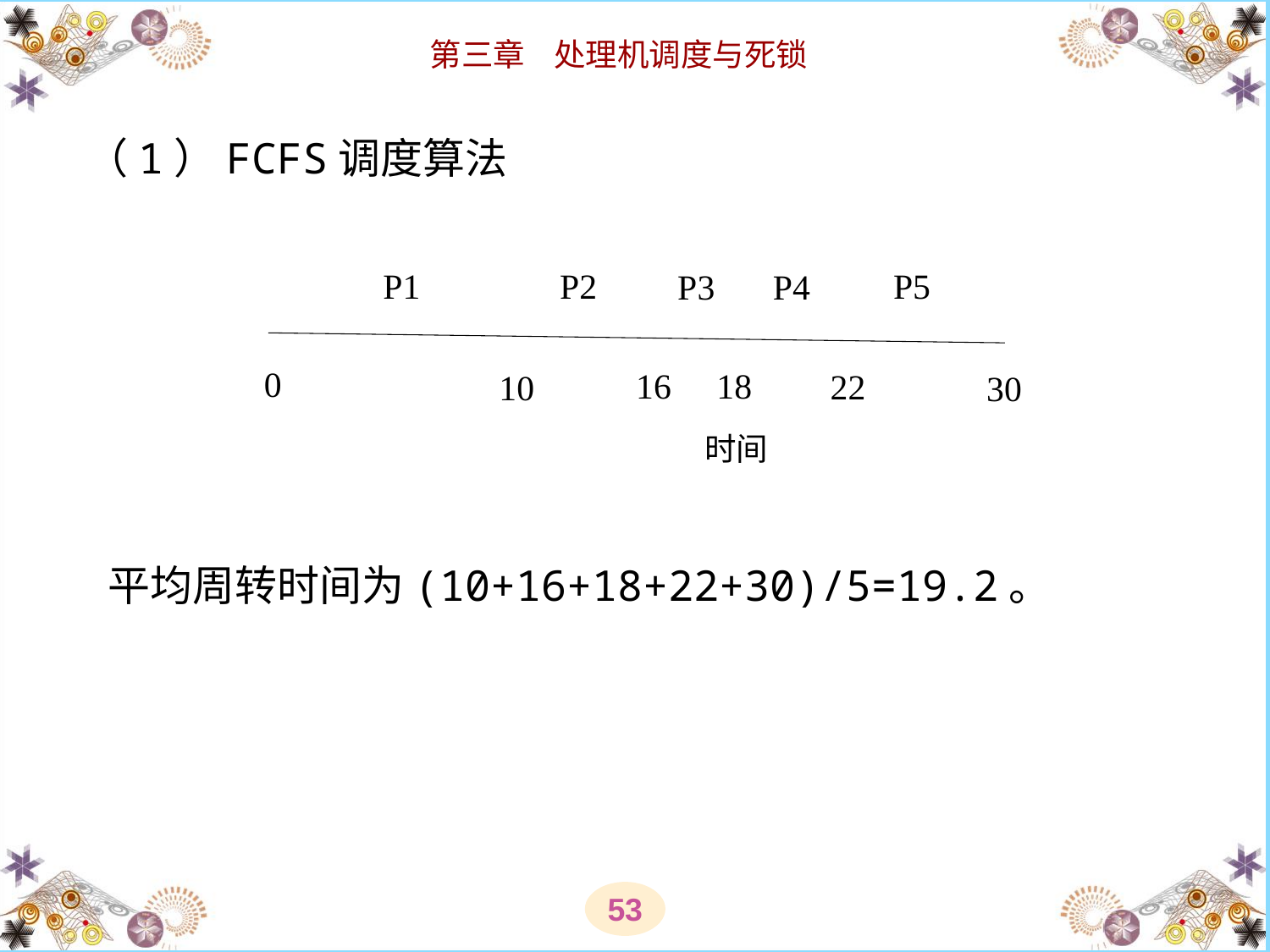

# （1）FCFS调度算法
P1
P2
P5
P3
P4
0
16
18
22
10
30
时间
平均周转时间为(10+16+18+22+30)/5=19.2。